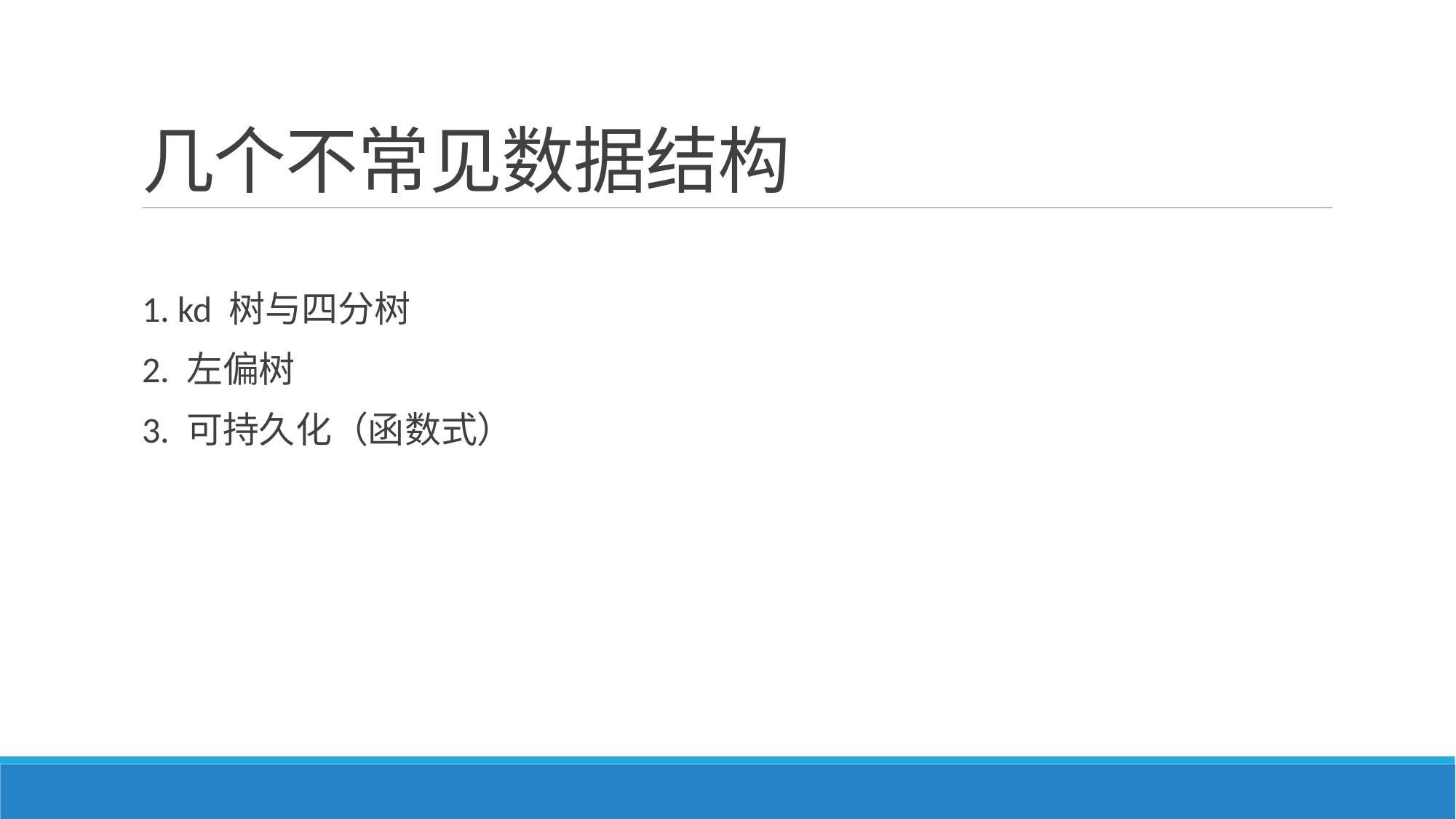

# 几个不常见数据结构

1. kd 树与四分树
2. 左偏树
3. 可持久化（函数式）